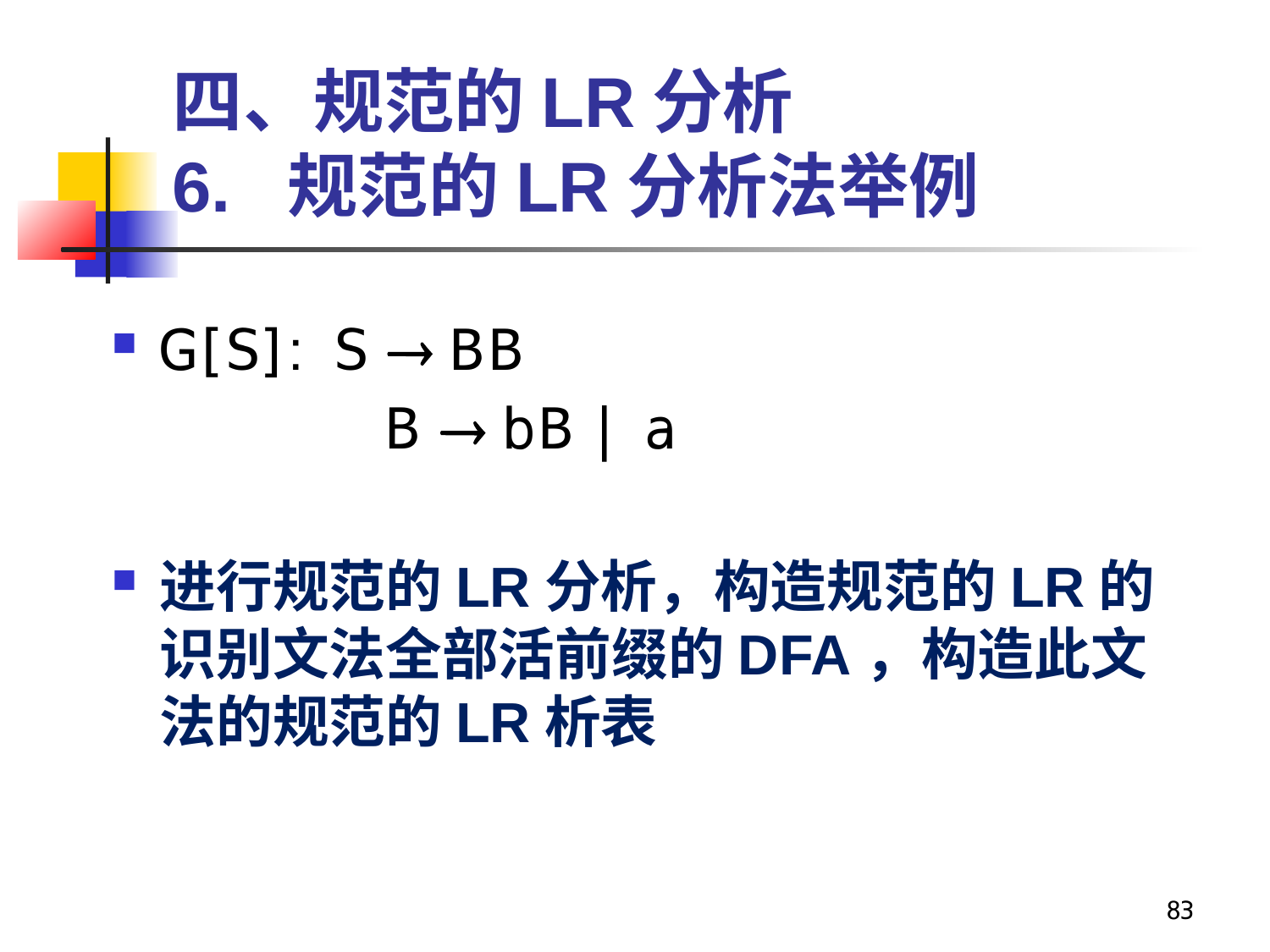

四、规范的LR分析
6.  规范的LR分析法举例
G[S]:  S → BB
		      B → bB | a

进行规范的LR分析，构造规范的LR的识别文法全部活前缀的DFA，构造此文法的规范的LR析表
83